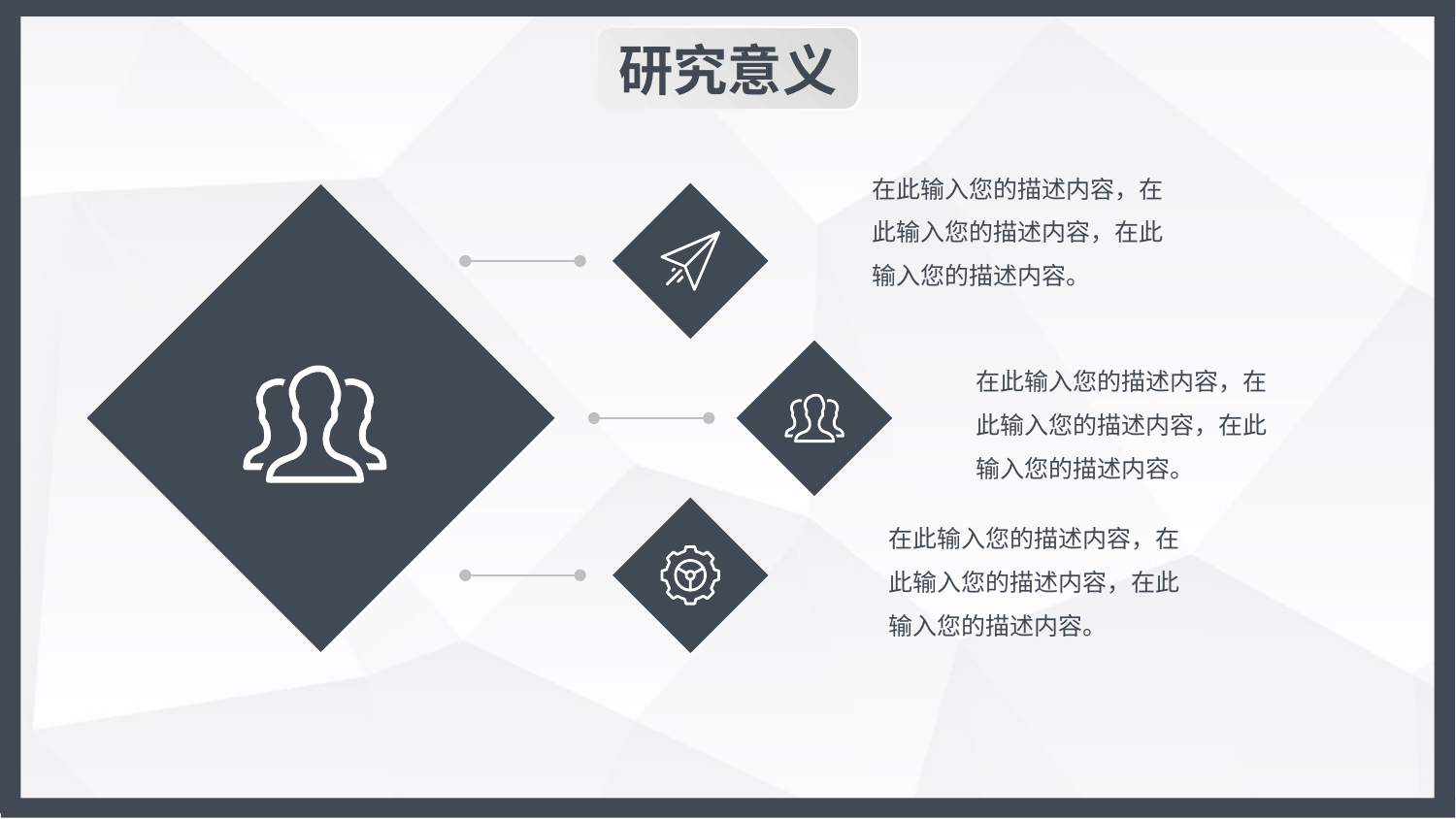

研究意义
在此输入您的描述内容，在此输入您的描述内容，在此输入您的描述内容。

在此输入您的描述内容，在此输入您的描述内容，在此输入您的描述内容。
在此输入您的描述内容，在此输入您的描述内容，在此输入您的描述内容。